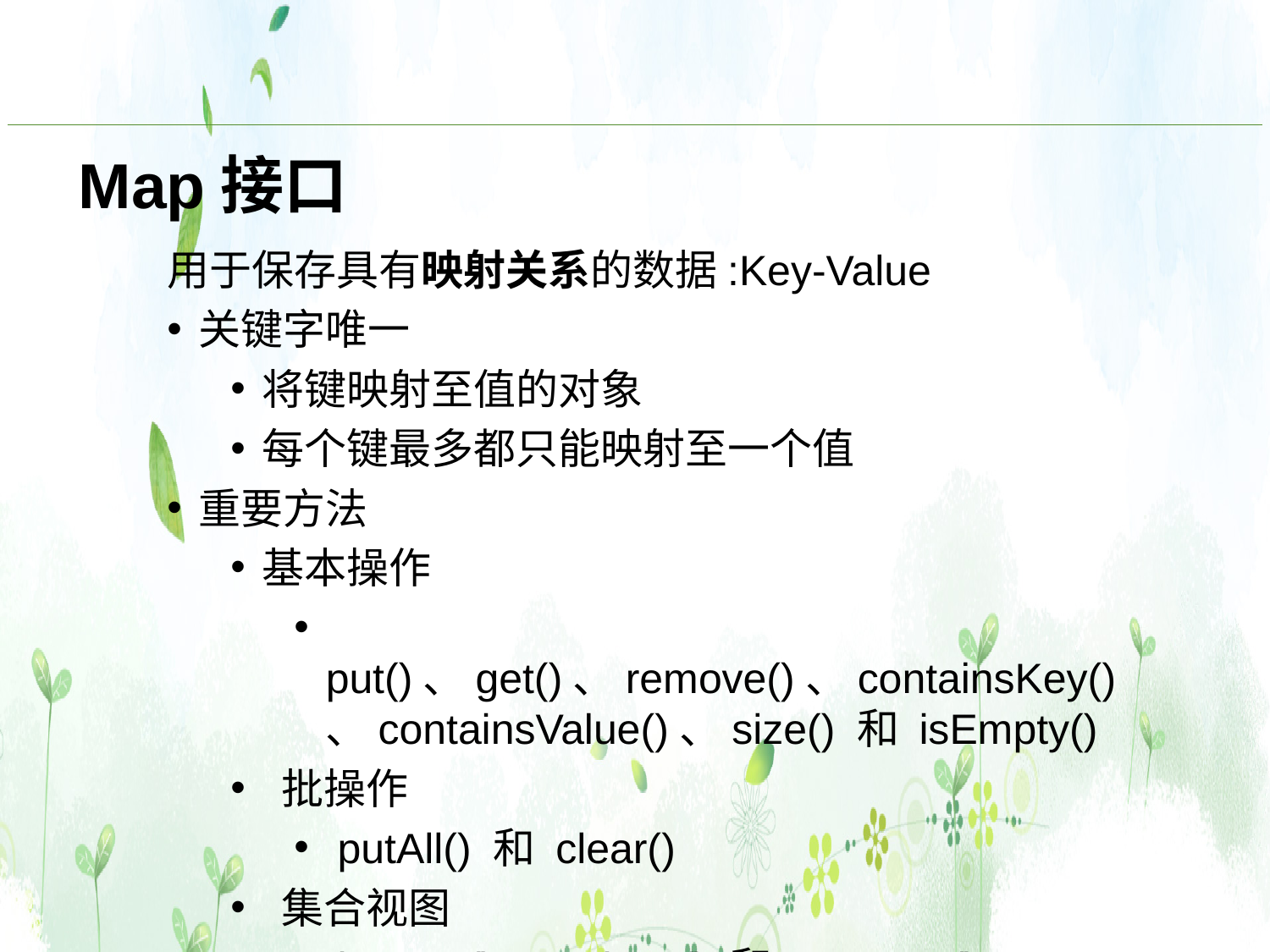

# Map接口
用于保存具有映射关系的数据:Key-Value
关键字唯一
将键映射至值的对象
每个键最多都只能映射至一个值
重要方法
基本操作
 put()、get()、remove()、containsKey()、containsValue()、size() 和 isEmpty()
 批操作
 putAll() 和 clear()
 集合视图
 keySet()、values() 和 entrySet()